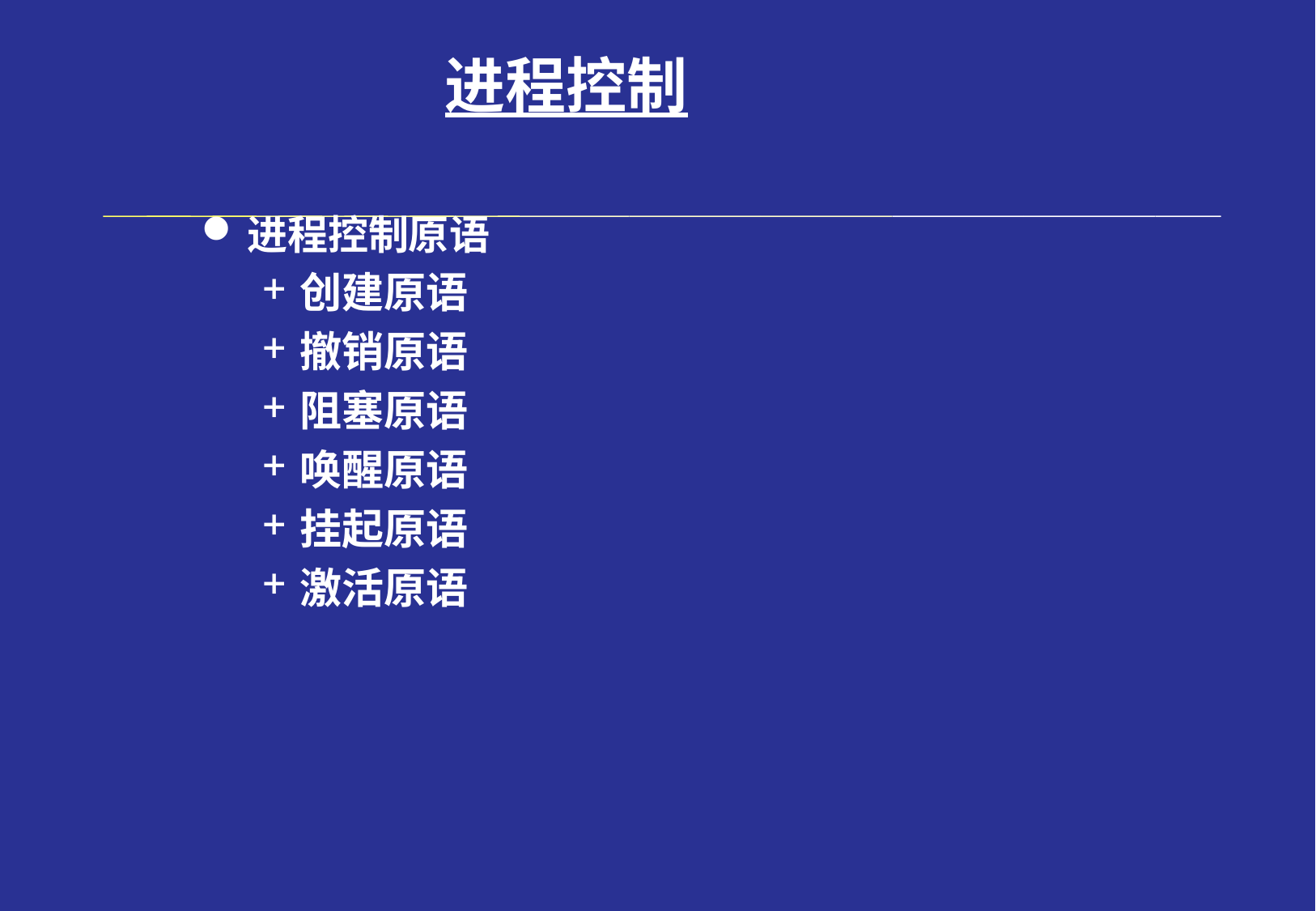

# 进程控制

进程控制原语
创建原语
撤销原语
阻塞原语
唤醒原语
挂起原语
激活原语